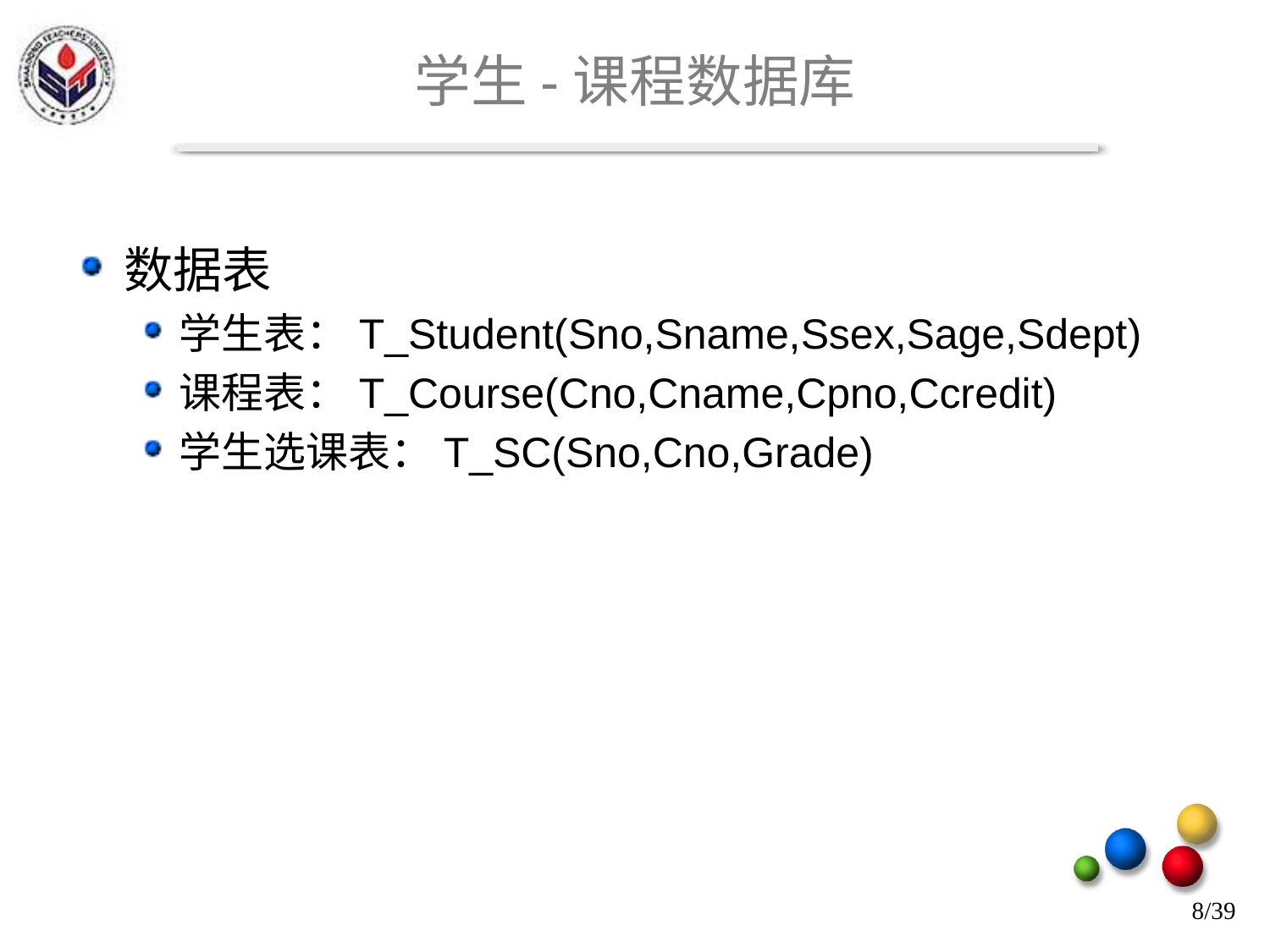

# 学生-课程数据库
数据表
学生表：T_Student(Sno,Sname,Ssex,Sage,Sdept)
课程表：T_Course(Cno,Cname,Cpno,Ccredit)
学生选课表：T_SC(Sno,Cno,Grade)

8/39